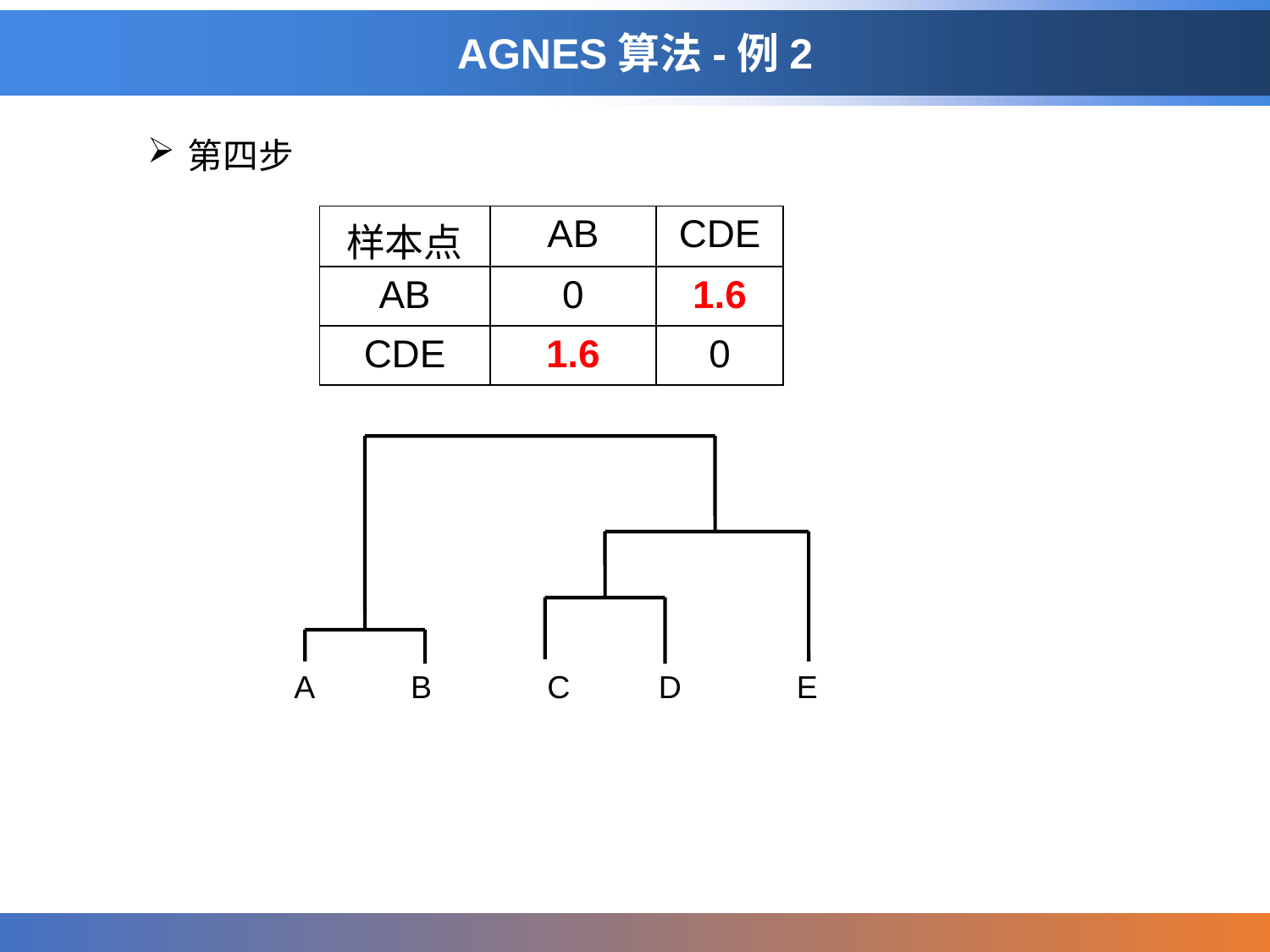

# AGNES算法-例2
第四步

| 样本点 | AB | CDE |
| --- | --- | --- |
| AB | 0 | 1.6 |
| CDE | 1.6 | 0 |

            A           B             C          D             E